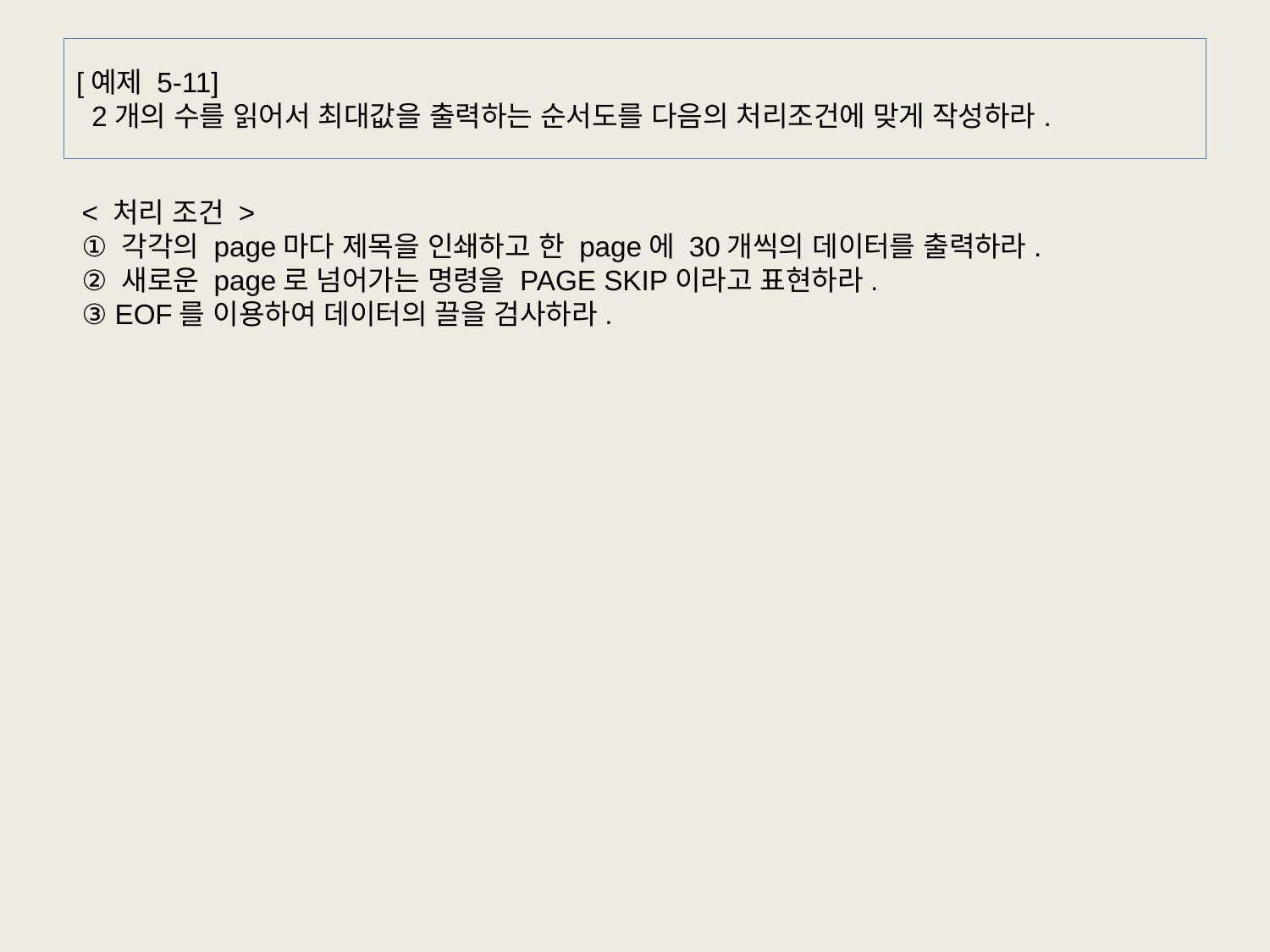

# [예제 5-11]   2개의 수를 읽어서 최대값을 출력하는 순서도를 다음의 처리조건에 맞게 작성하라.
< 처리 조건 >
① 각각의 page마다 제목을 인쇄하고 한 page에 30개씩의 데이터를 출력하라.
② 새로운 page로 넘어가는 명령을 PAGE SKIP이라고 표현하라.
③ EOF를 이용하여 데이터의 끌을 검사하라.